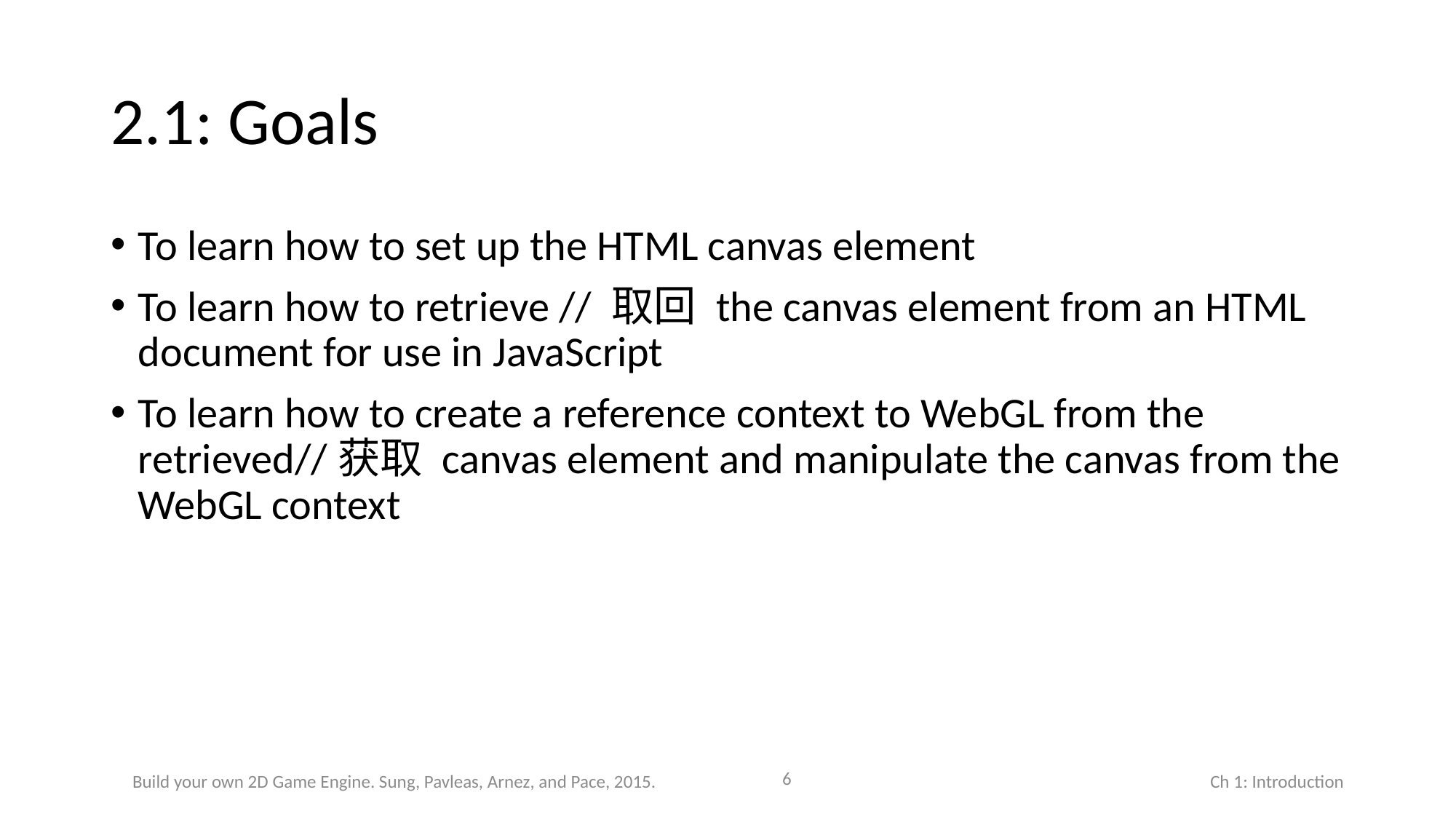

# 2.1: Goals
To learn how to set up the HTML canvas element
To learn how to retrieve // 取回 the canvas element from an HTML document for use in JavaScript
To learn how to create a reference context to WebGL from the retrieved//获取 canvas element and manipulate the canvas from the WebGL context